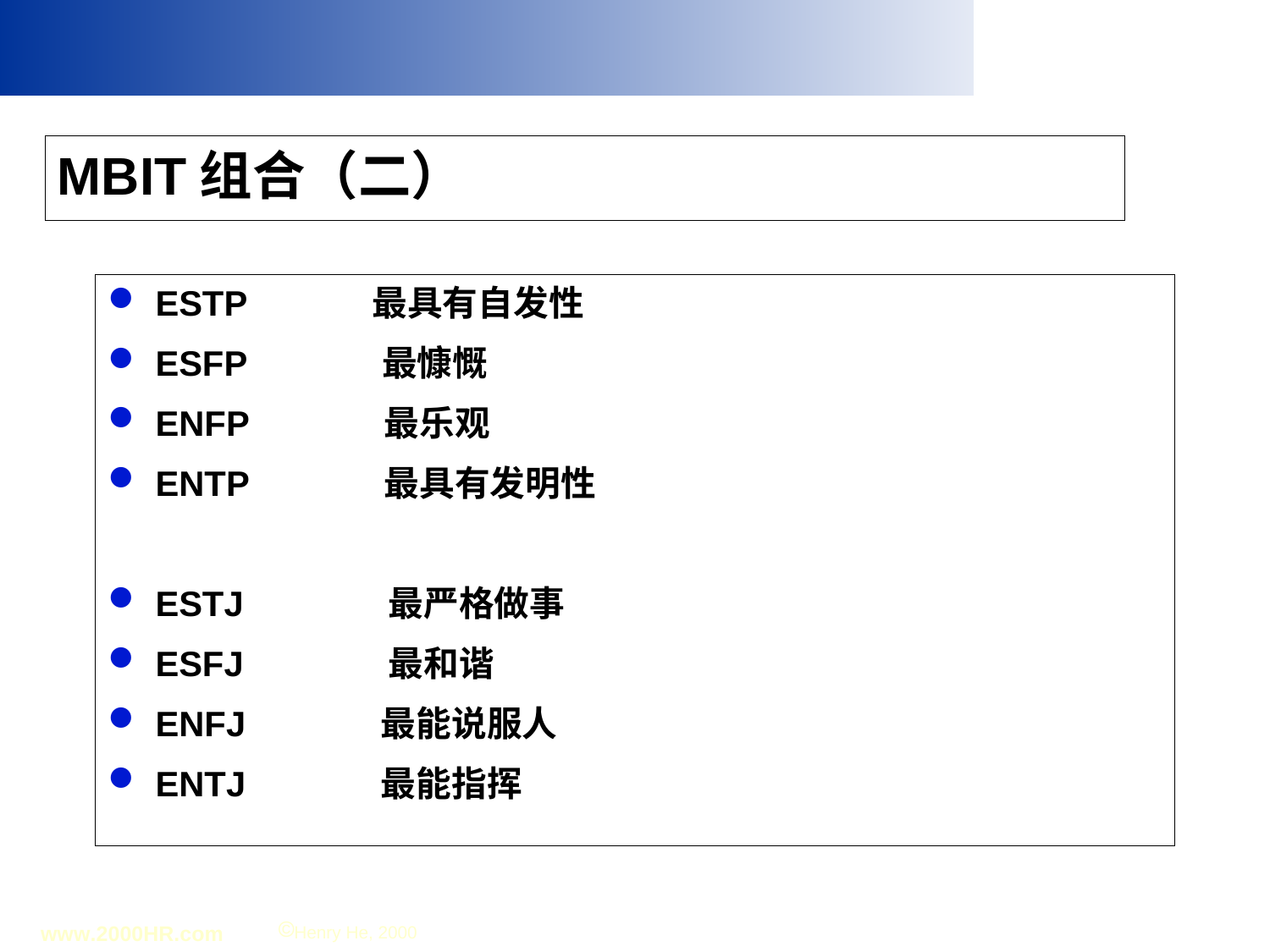

# MBIT组合（二）
ESTP            最具有自发性
ESFP             最慷慨
ENFP             最乐观
ENTP             最具有发明性

ESTJ              最严格做事
ESFJ              最和谐
ENFJ             最能说服人
ENTJ             最能指挥